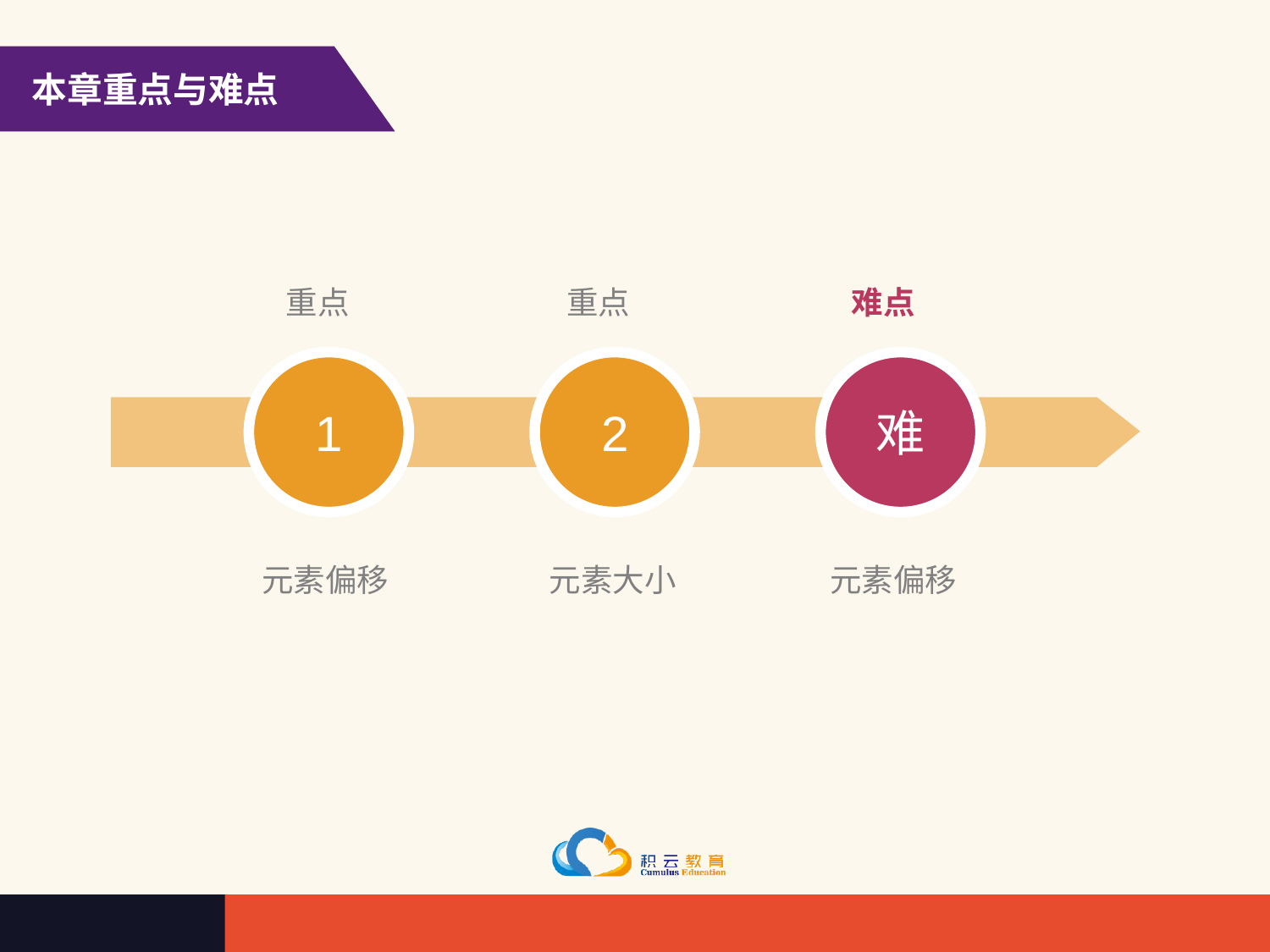

本章重点与难点
重点
重点
难点

1

2

难

元素偏移
元素偏移
元素大小